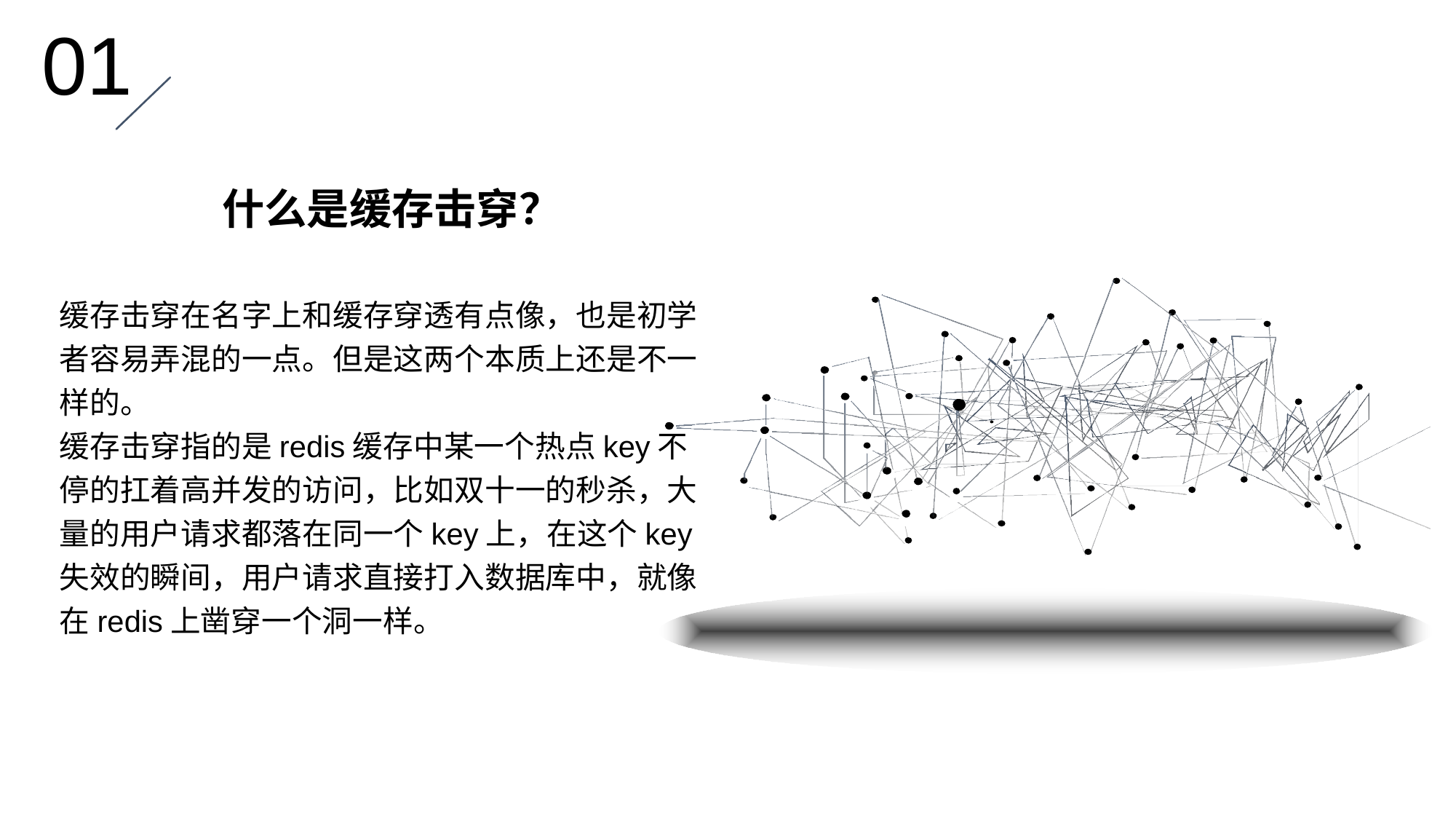

01
什么是缓存击穿？
缓存击穿在名字上和缓存穿透有点像，也是初学者容易弄混的一点。但是这两个本质上还是不一样的。
缓存击穿指的是redis缓存中某一个热点key不停的扛着高并发的访问，比如双十一的秒杀，大量的用户请求都落在同一个key上，在这个key失效的瞬间，用户请求直接打入数据库中，就像在redis上凿穿一个洞一样。

COMPANY